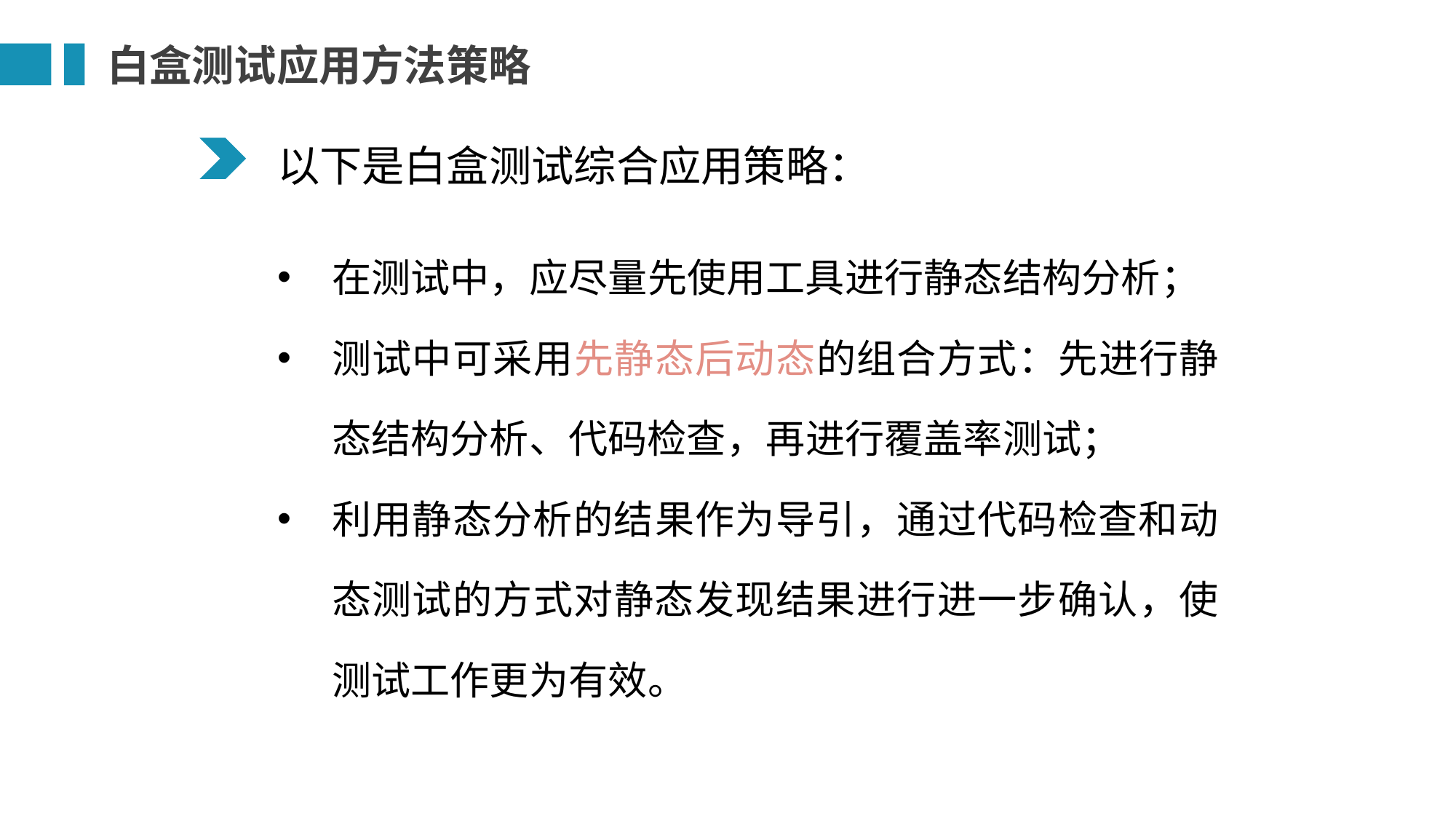

白盒测试应用方法策略

以下是白盒测试综合应用策略：

在测试中，应尽量先使用工具进行静态结构分析；
测试中可采用先静态后动态的组合方式：先进行静态结构分析、代码检查，再进行覆盖率测试；
利用静态分析的结果作为导引，通过代码检查和动态测试的方式对静态发现结果进行进一步确认，使测试工作更为有效。
116